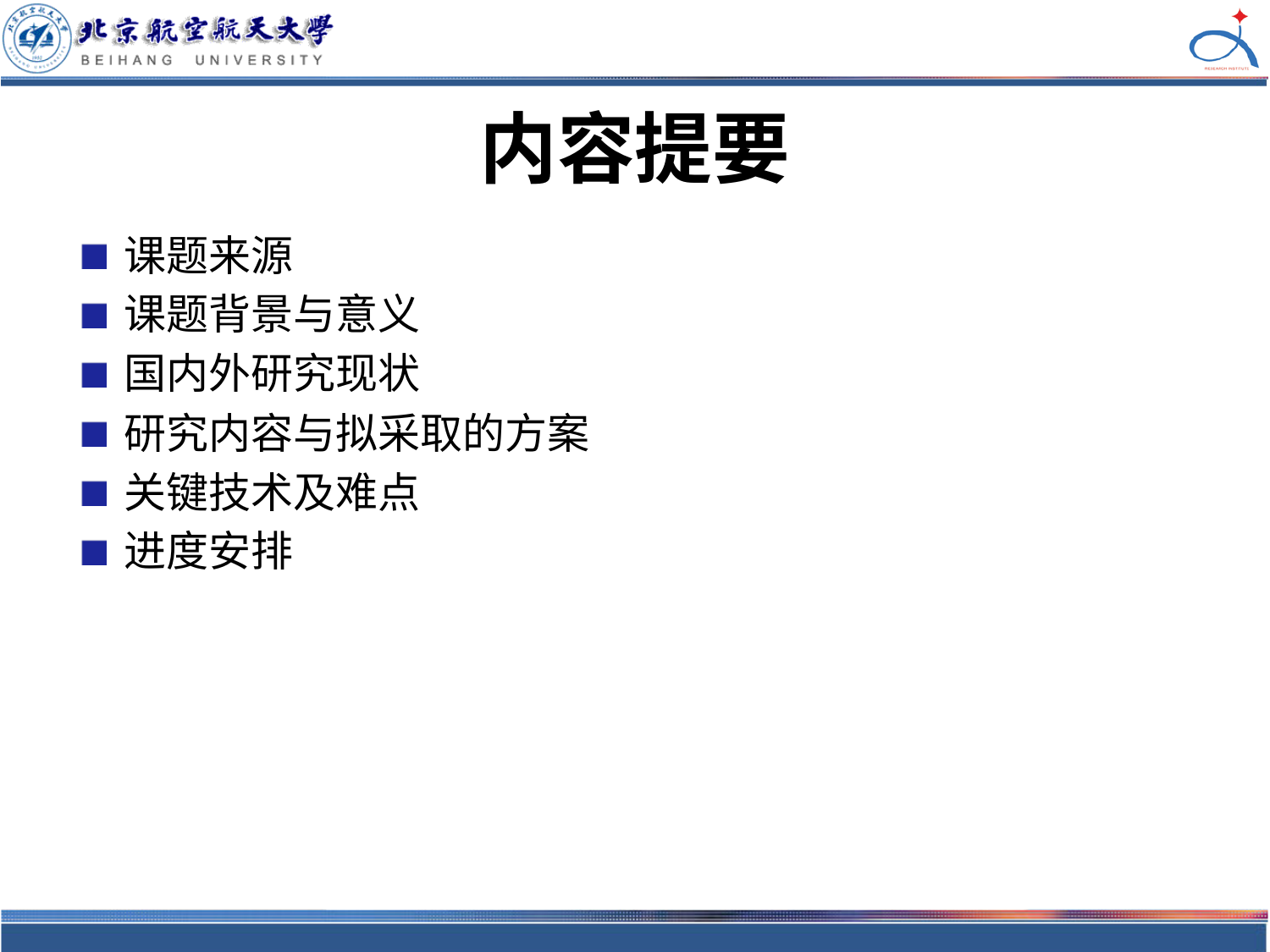

# 内容提要
课题来源
课题背景与意义
国内外研究现状
研究内容与拟采取的方案
关键技术及难点
进度安排